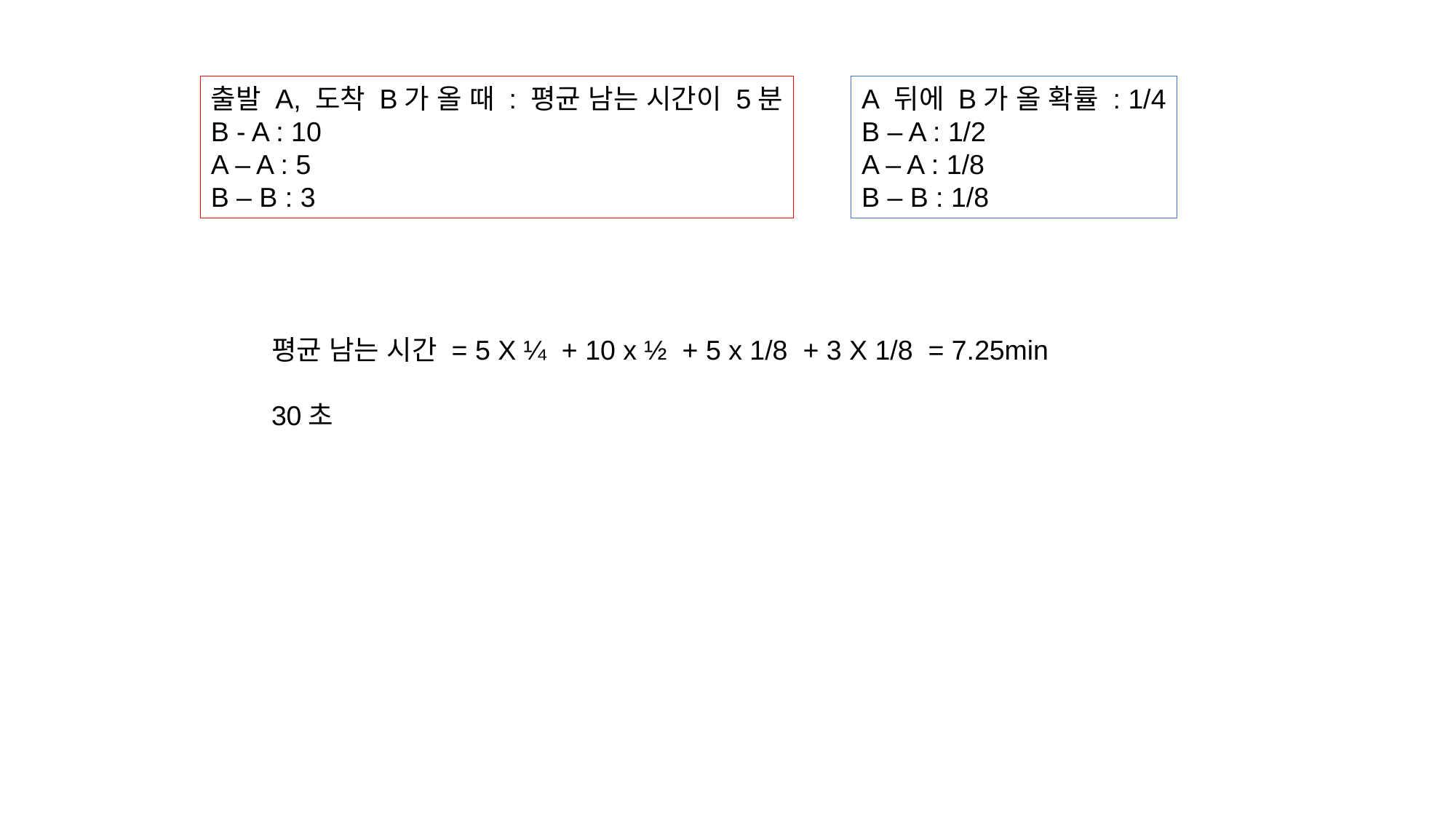

출발 A, 도착 B가 올 때 : 평균 남는 시간이 5분
B - A : 10
A – A : 5
B – B : 3
A 뒤에 B가 올 확률 : 1/4
B – A : 1/2
A – A : 1/8
B – B : 1/8
평균 남는 시간 = 5 X ¼  + 10 x ½  + 5 x 1/8  + 3 X 1/8  = 7.25min

30초